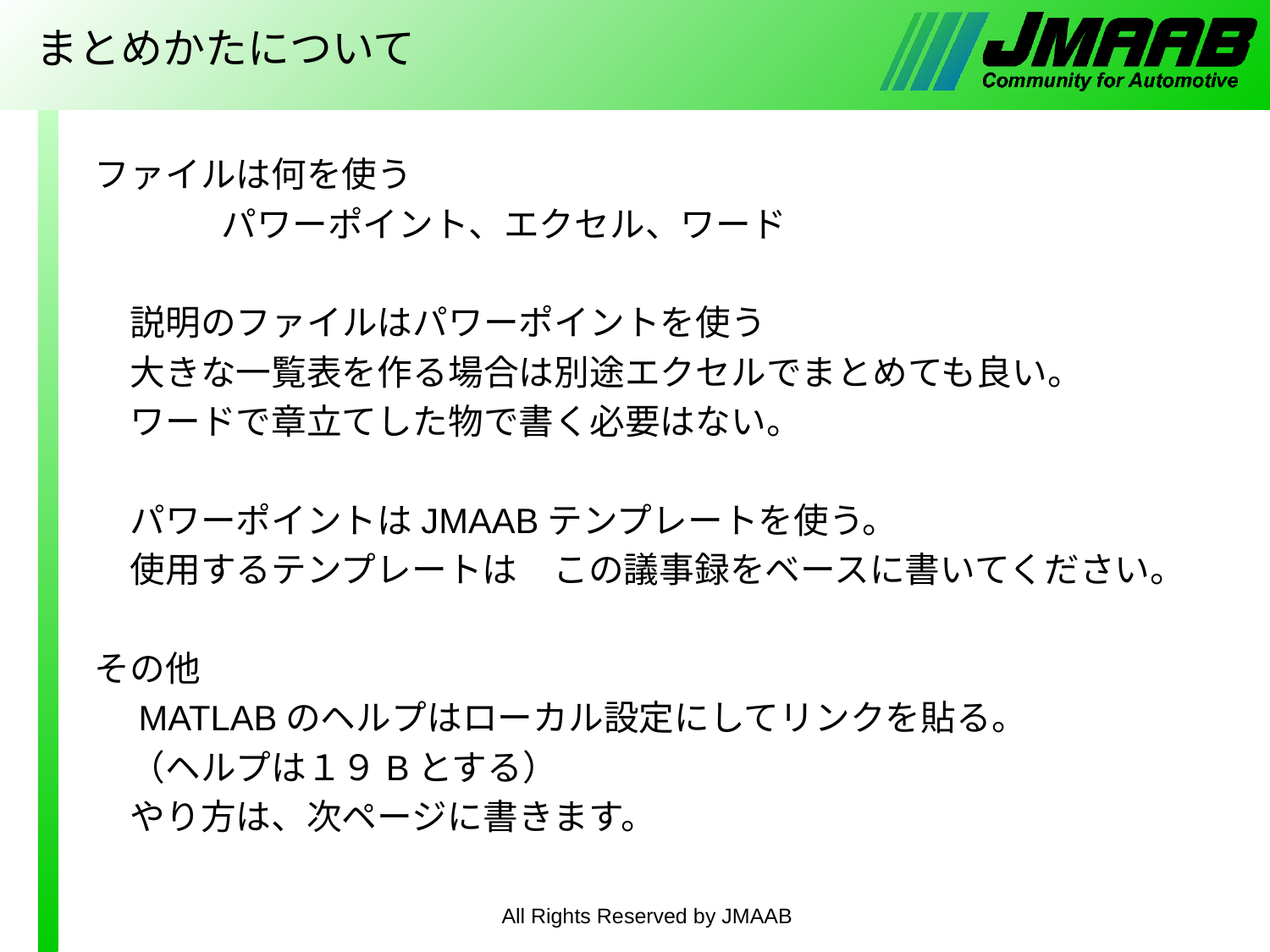

# まとめかたについて
ファイルは何を使う
	パワーポイント、エクセル、ワード

　説明のファイルはパワーポイントを使う
　大きな一覧表を作る場合は別途エクセルでまとめても良い。
　ワードで章立てした物で書く必要はない。

　パワーポイントはJMAABテンプレートを使う。
　使用するテンプレートは　この議事録をベースに書いてください。

その他
　MATLABのヘルプはローカル設定にしてリンクを貼る。
　（ヘルプは１９Bとする）
　やり方は、次ページに書きます。